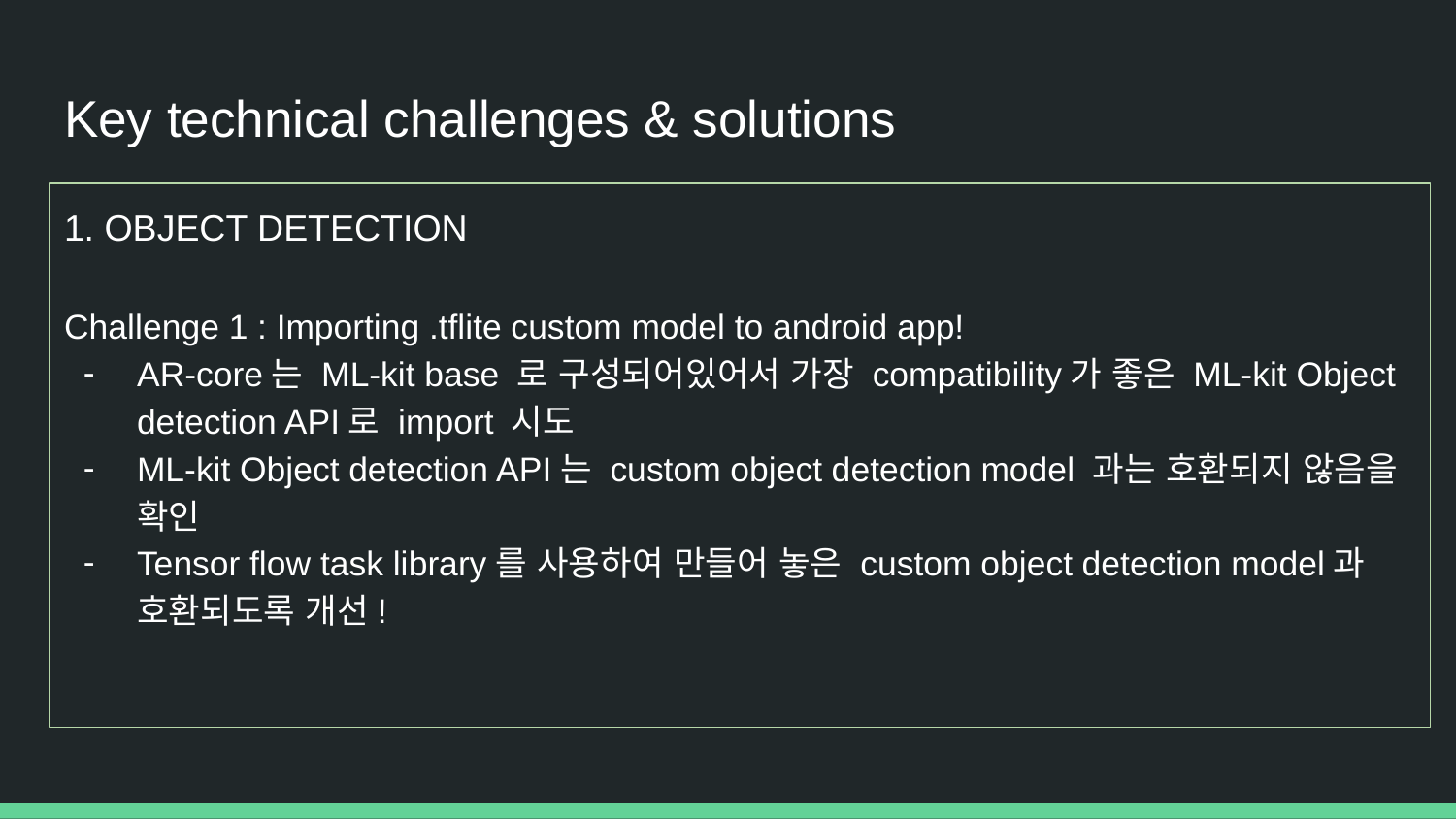

# Key technical challenges & solutions
1. OBJECT DETECTION

Challenge 1 : Importing .tflite custom model to android app!
AR-core는 ML-kit base 로 구성되어있어서 가장 compatibility가 좋은 ML-kit Object detection API로 import 시도
ML-kit Object detection API는 custom object detection model 과는 호환되지 않음을 확인
Tensor flow task library를 사용하여 만들어 놓은 custom object detection model과 호환되도록 개선!